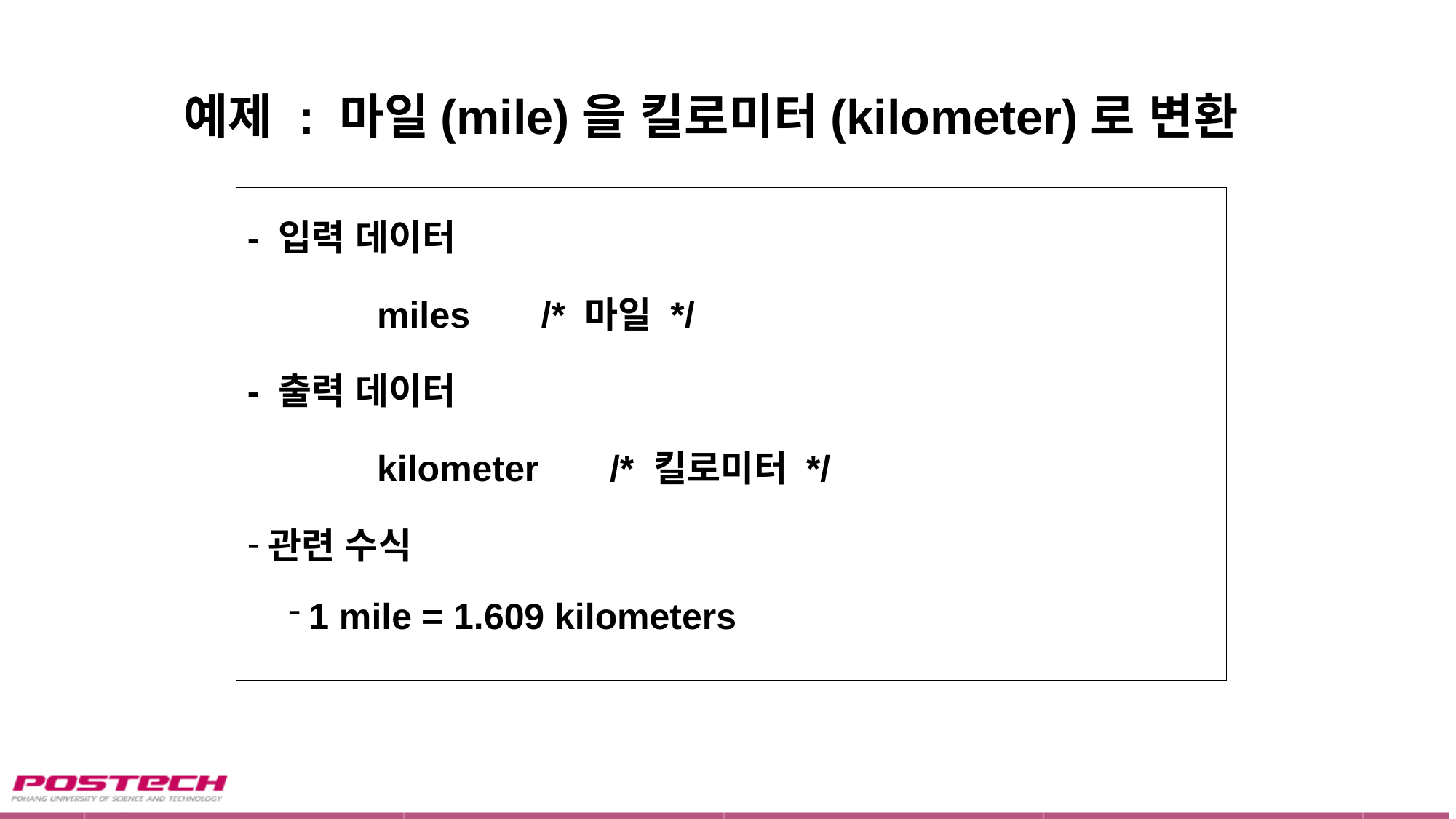

# 예제 : 마일(mile)을 킬로미터(kilometer)로 변환
- 입력 데이터
		miles       /* 마일 */
- 출력 데이터
		kilometer       /* 킬로미터 */
관련 수식
1 mile = 1.609 kilometers